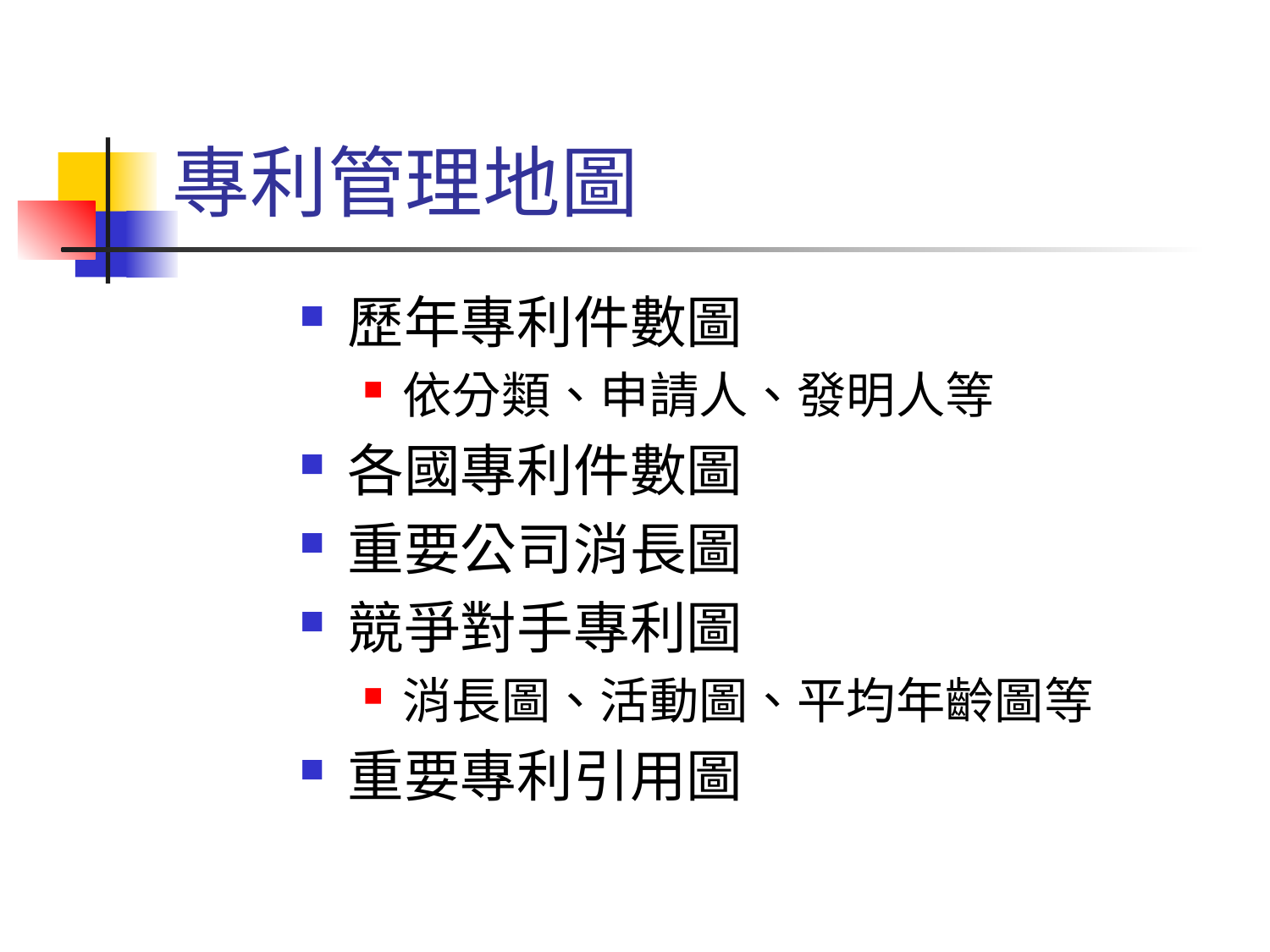

# 專利管理地圖
歷年專利件數圖
依分類、申請人、發明人等
各國專利件數圖
重要公司消長圖
競爭對手專利圖
消長圖、活動圖、平均年齡圖等
重要專利引用圖